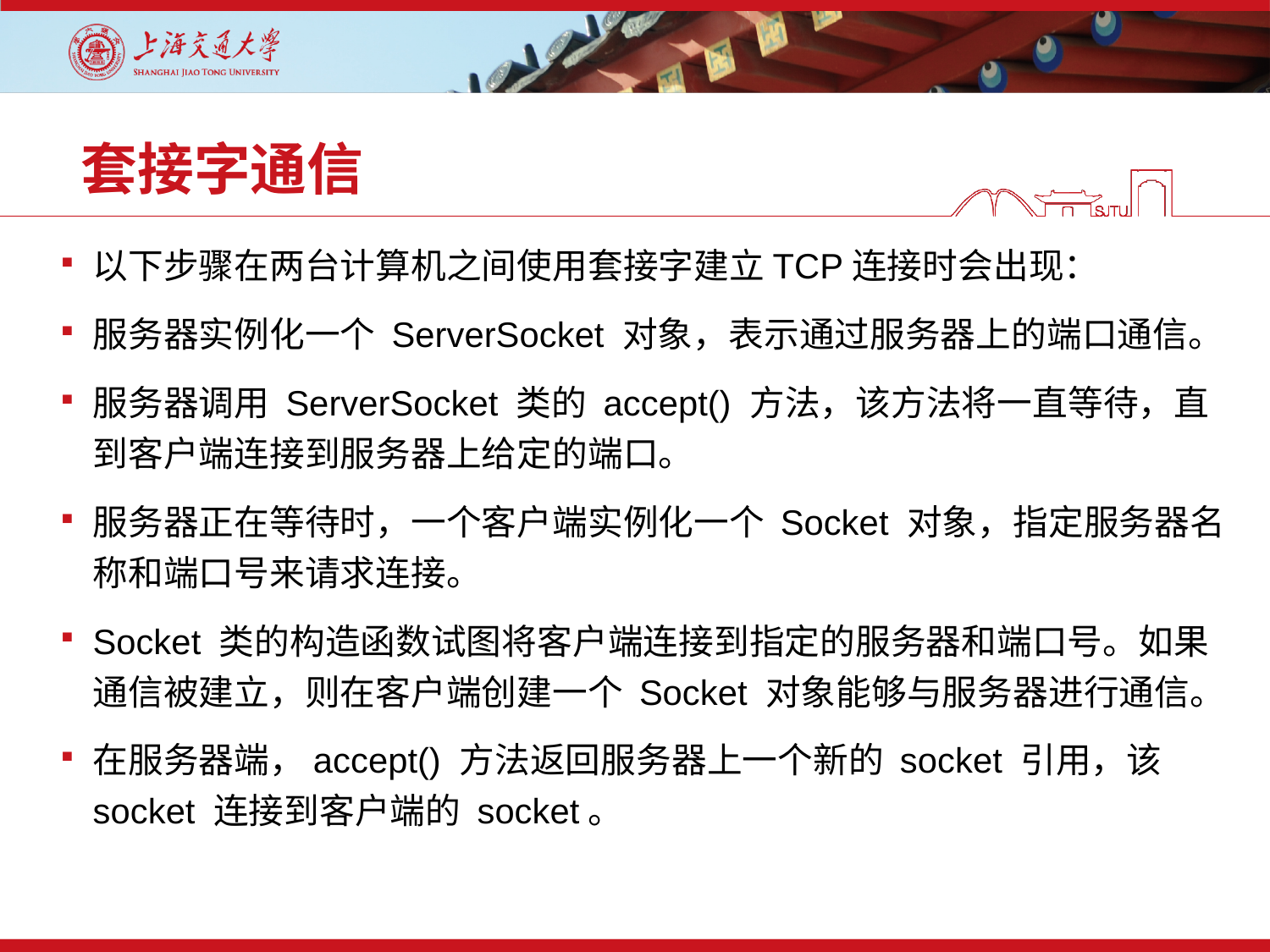

# 套接字通信
以下步骤在两台计算机之间使用套接字建立TCP连接时会出现：
服务器实例化一个 ServerSocket 对象，表示通过服务器上的端口通信。
服务器调用 ServerSocket 类的 accept() 方法，该方法将一直等待，直到客户端连接到服务器上给定的端口。
服务器正在等待时，一个客户端实例化一个 Socket 对象，指定服务器名称和端口号来请求连接。
Socket 类的构造函数试图将客户端连接到指定的服务器和端口号。如果通信被建立，则在客户端创建一个 Socket 对象能够与服务器进行通信。
在服务器端，accept() 方法返回服务器上一个新的 socket 引用，该 socket 连接到客户端的 socket。